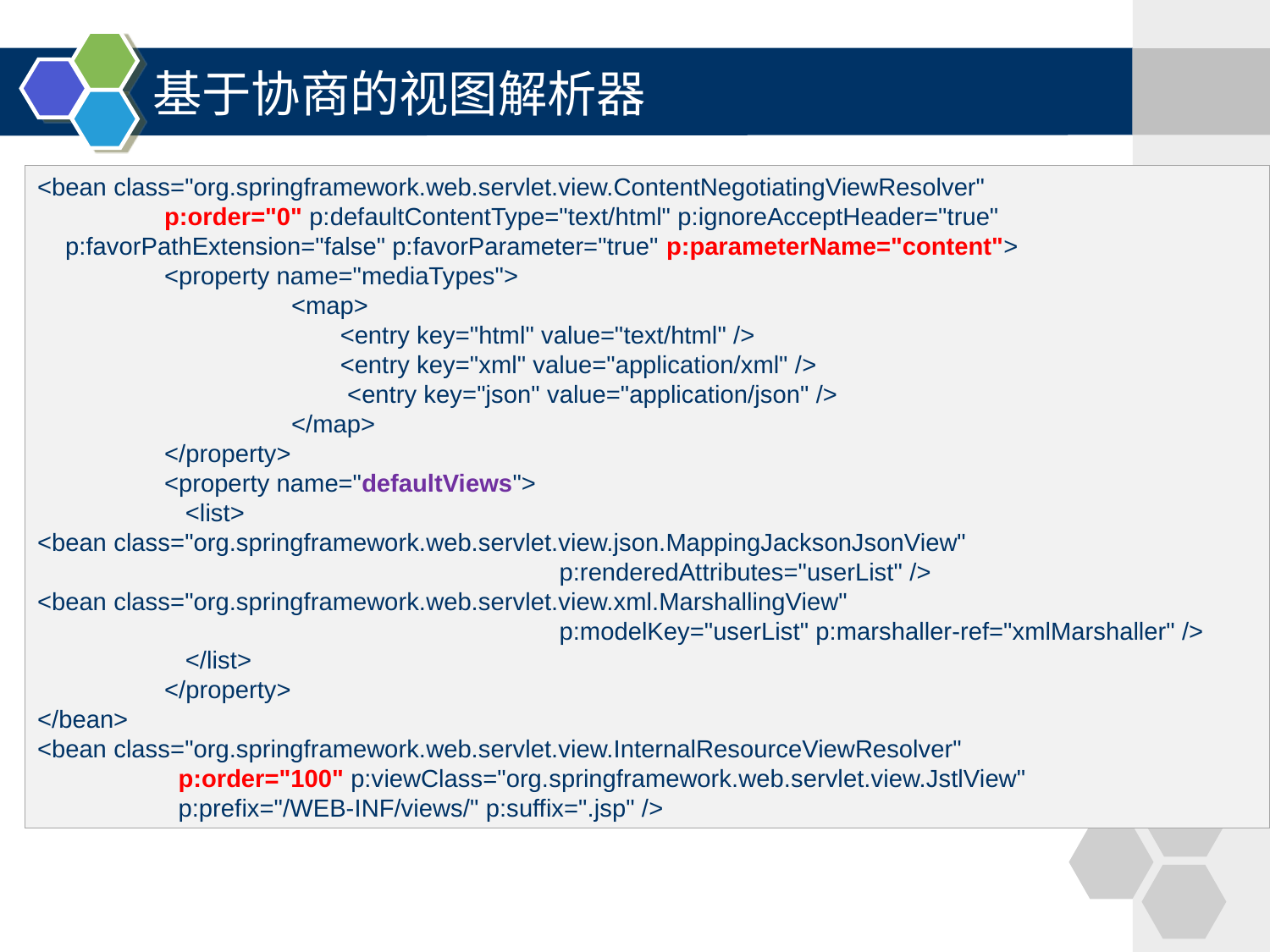

# 基于协商的视图解析器
<bean class="org.springframework.web.servlet.view.ContentNegotiatingViewResolver"
	p:order="0" p:defaultContentType="text/html" p:ignoreAcceptHeader="true"
    p:favorPathExtension="false" p:favorParameter="true" p:parameterName="content">
	<property name="mediaTypes">
		<map>
		       <entry key="html" value="text/html" />
		       <entry key="xml" value="application/xml" />
		        <entry key="json" value="application/json" />
		</map>
	</property>
	<property name="defaultViews">
	   <list>
<bean class="org.springframework.web.servlet.view.json.MappingJacksonJsonView"
				  p:renderedAttributes="userList" />
<bean class="org.springframework.web.servlet.view.xml.MarshallingView"
				  p:modelKey="userList" p:marshaller-ref="xmlMarshaller" />
	   </list>
	</property>
</bean>
<bean class="org.springframework.web.servlet.view.InternalResourceViewResolver"
	  p:order="100" p:viewClass="org.springframework.web.servlet.view.JstlView"
	  p:prefix="/WEB-INF/views/" p:suffix=".jsp" />